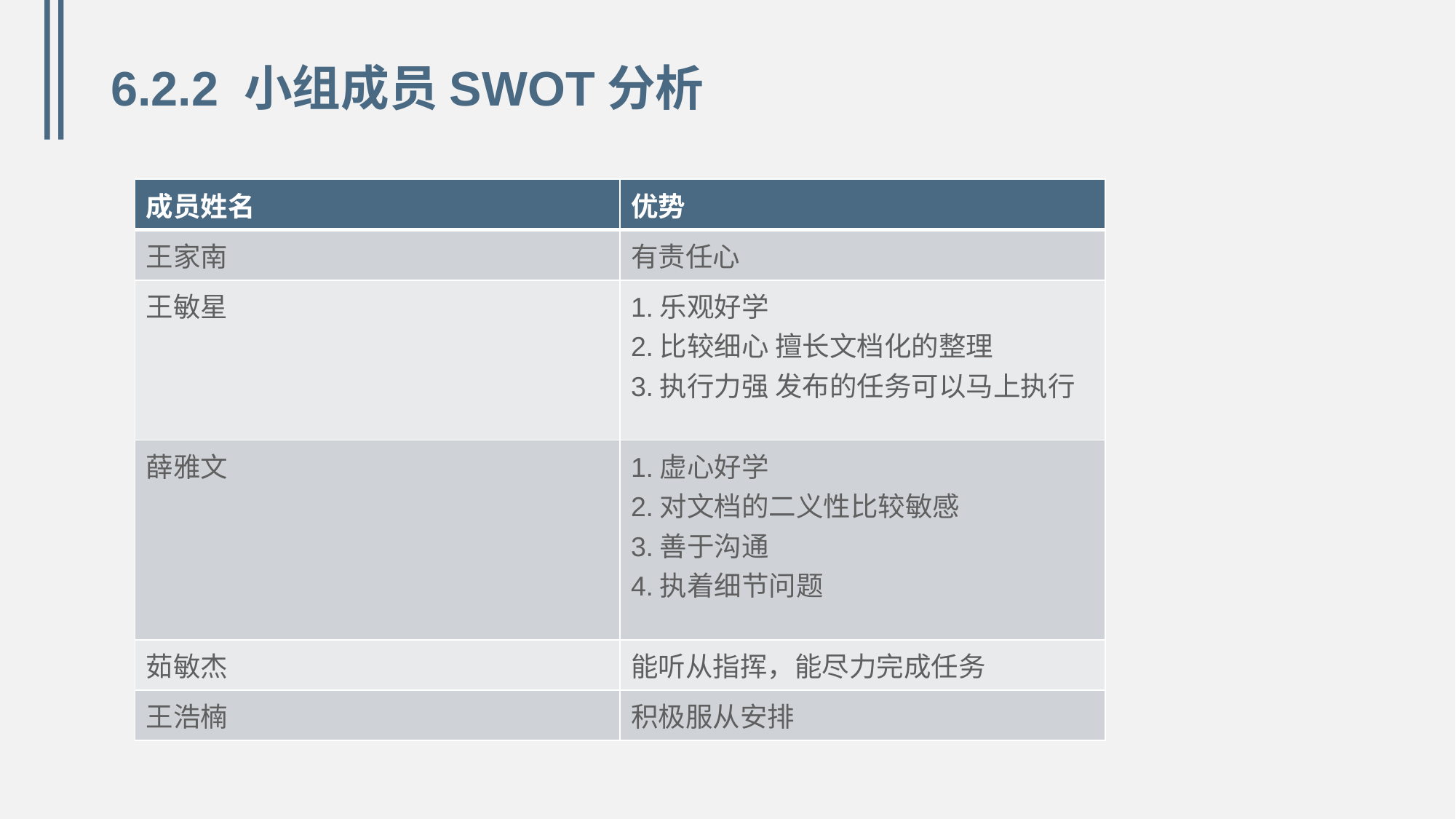

6.2.2 小组成员SWOT分析
| 成员姓名 | 优势 |
| --- | --- |
| 王家南 | 有责任心 |
| 王敏星 | 1.乐观好学 2.比较细心 擅长文档化的整理 3.执行力强 发布的任务可以马上执行 |
| 薛雅文 | 1.虚心好学 2.对文档的二义性比较敏感 3.善于沟通 4.执着细节问题 |
| 茹敏杰 | 能听从指挥，能尽力完成任务 |
| 王浩楠 | 积极服从安排 |